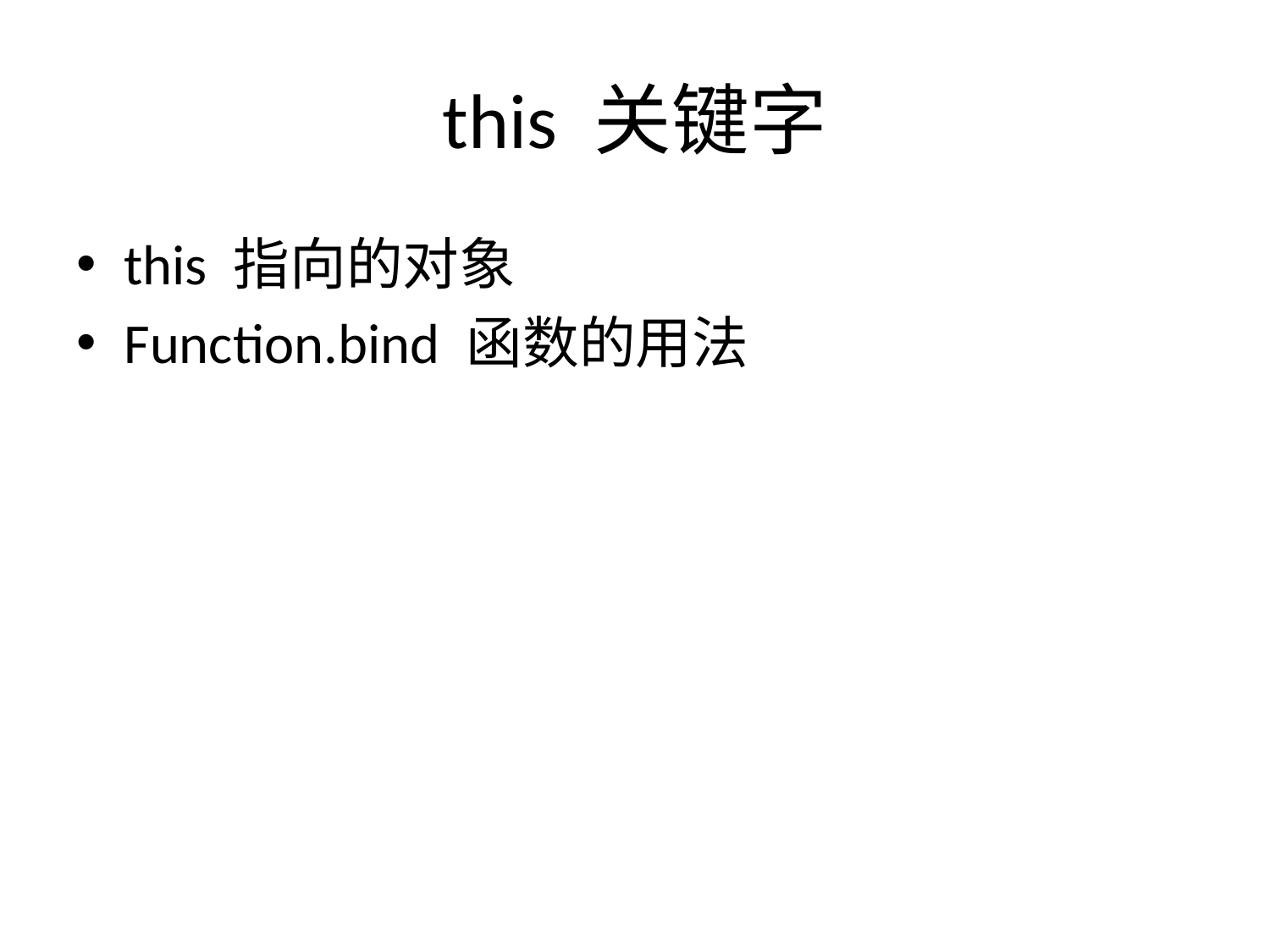

# this 关键字
this 指向的对象
Function.bind 函数的用法